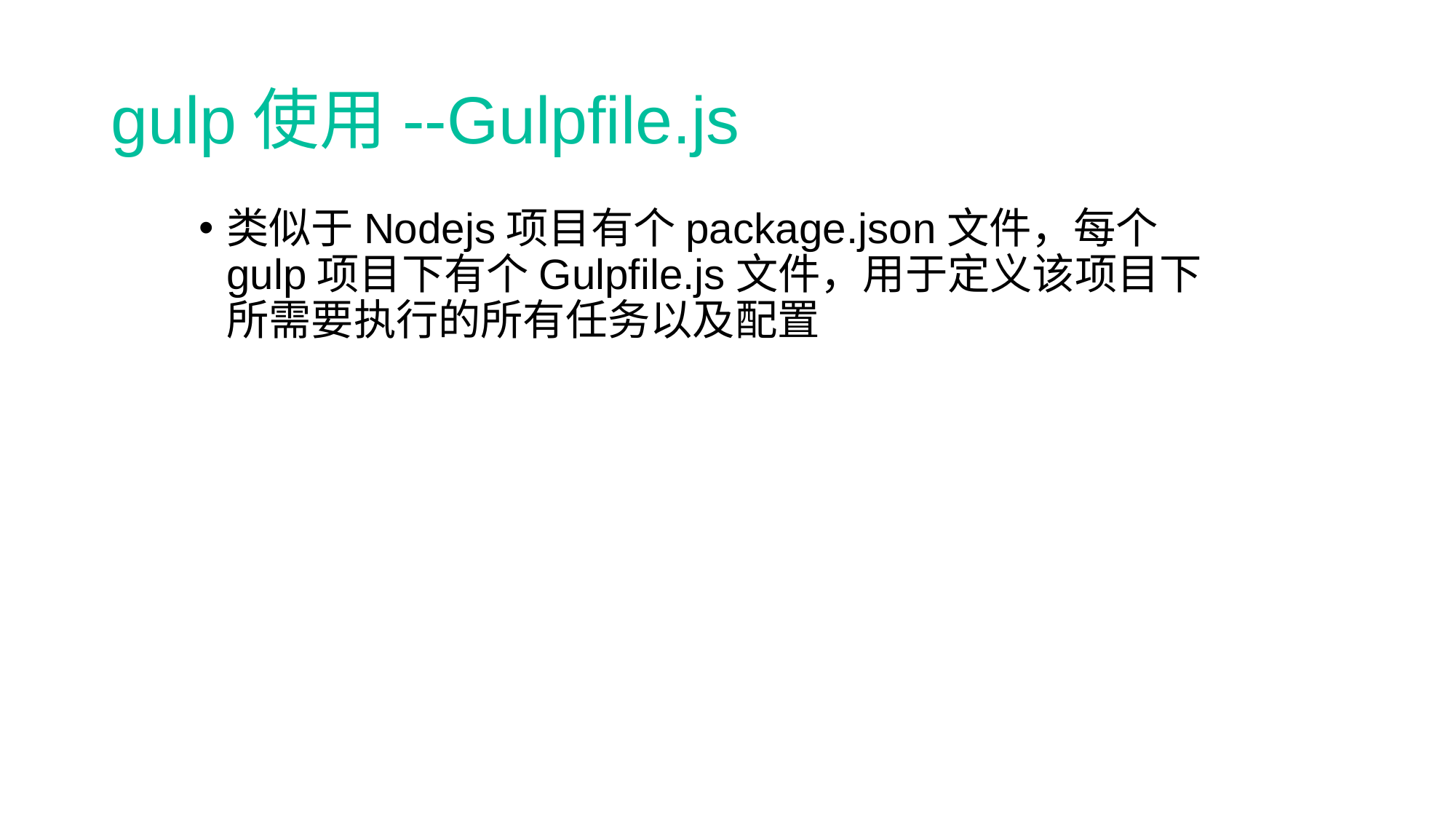

gulp使用--Gulpfile.js
类似于Nodejs项目有个package.json文件，每个gulp项目下有个Gulpfile.js文件，用于定义该项目下所需要执行的所有任务以及配置